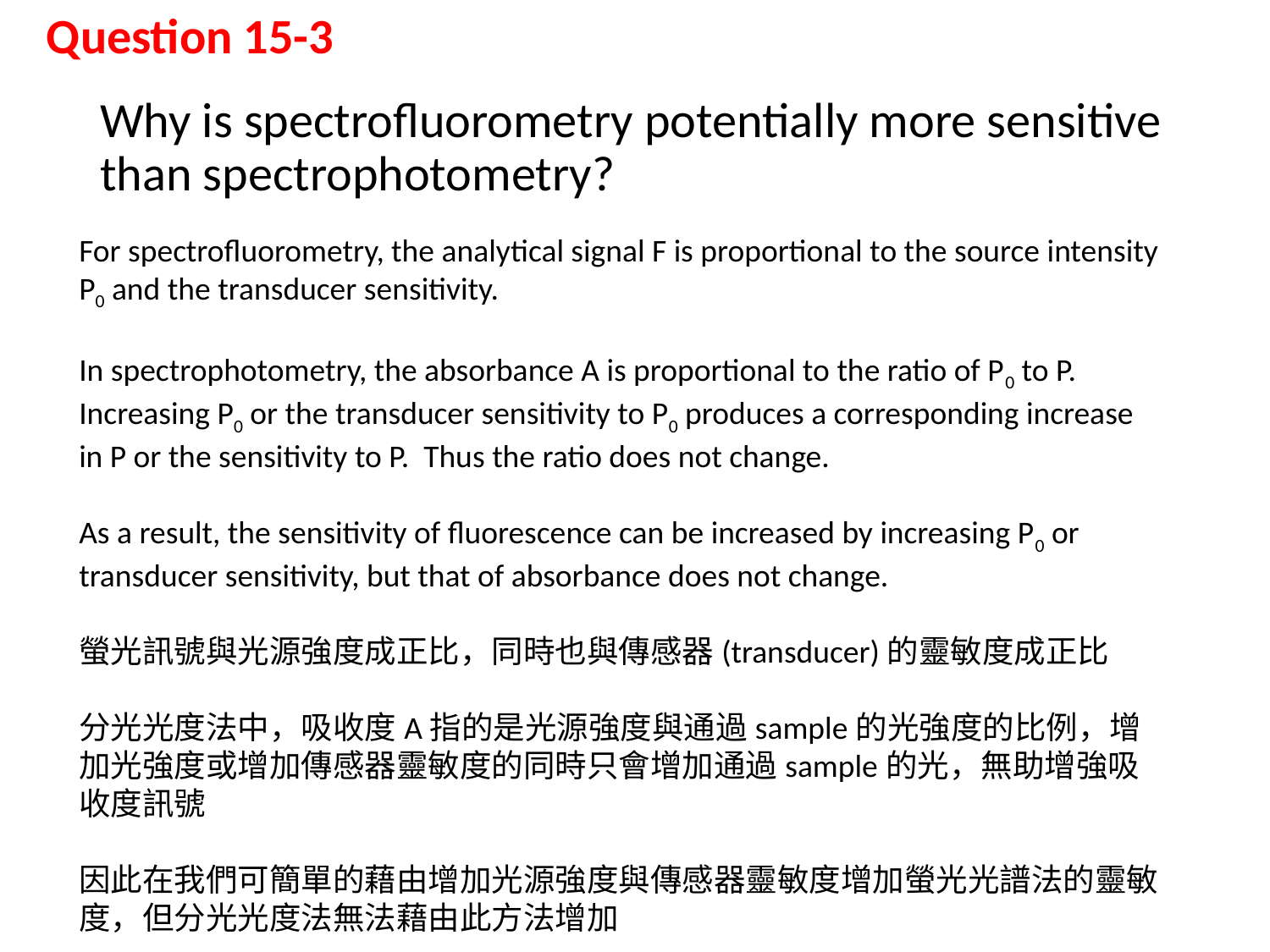

# Question 15-3
Why is spectrofluorometry potentially more sensitive than spectrophotometry?
For spectrofluorometry, the analytical signal F is proportional to the source intensity P0 and the transducer sensitivity.

In spectrophotometry, the absorbance A is proportional to the ratio of P0 to P.  Increasing P0 or the transducer sensitivity to P0 produces a corresponding increase in P or the sensitivity to P.  Thus the ratio does not change.

As a result, the sensitivity of fluorescence can be increased by increasing P0 or transducer sensitivity, but that of absorbance does not change.

螢光訊號與光源強度成正比，同時也與傳感器(transducer)的靈敏度成正比

分光光度法中，吸收度A指的是光源強度與通過sample的光強度的比例，增加光強度或增加傳感器靈敏度的同時只會增加通過sample的光，無助增強吸收度訊號

因此在我們可簡單的藉由增加光源強度與傳感器靈敏度增加螢光光譜法的靈敏度，但分光光度法無法藉由此方法增加